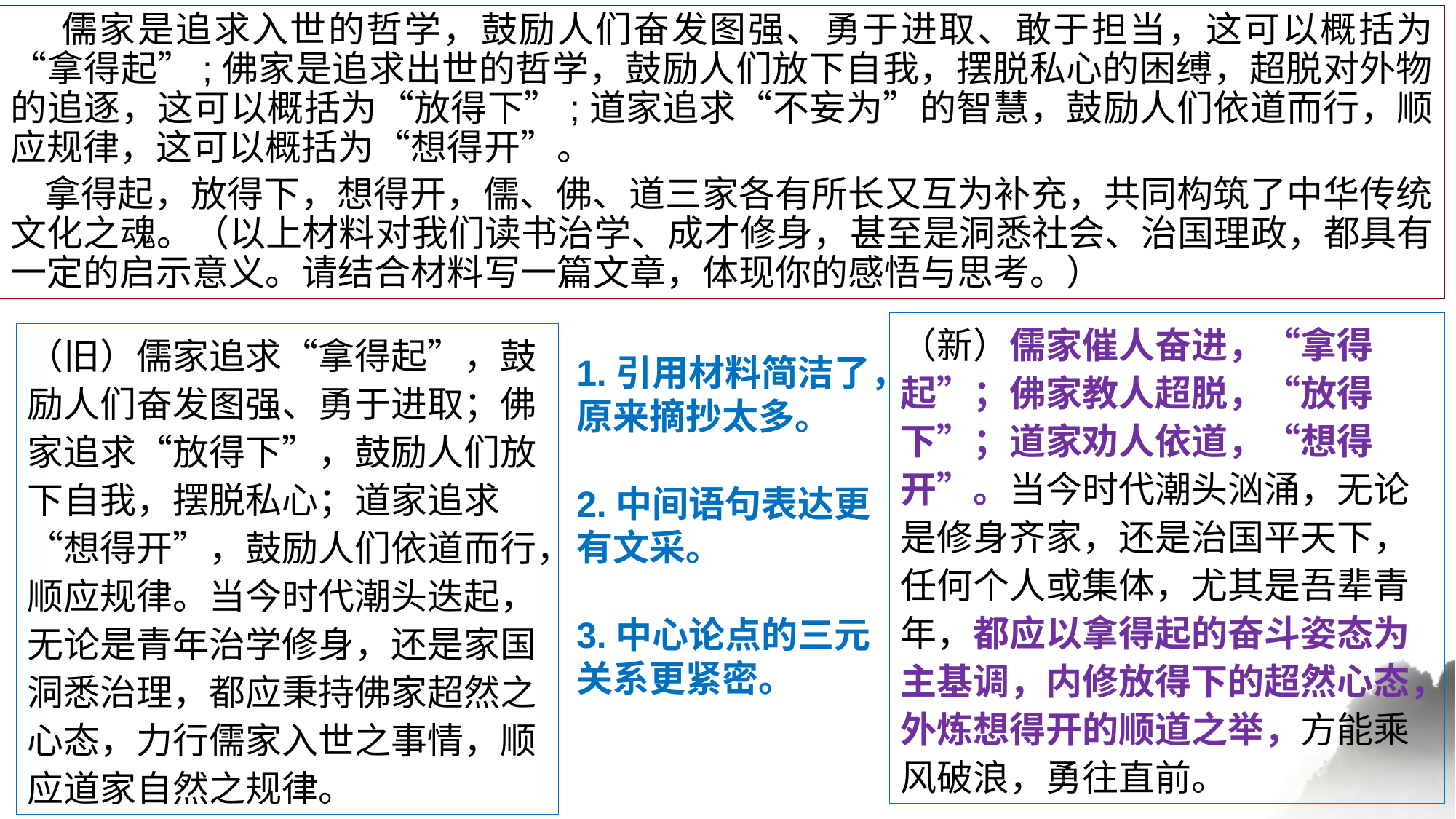

儒家是追求入世的哲学，鼓励人们奋发图强、勇于进取、敢于担当，这可以概括为“拿得起”;佛家是追求出世的哲学，鼓励人们放下自我，摆脱私心的困缚，超脱对外物的追逐，这可以概括为“放得下”;道家追求“不妄为”的智慧，鼓励人们依道而行，顺应规律，这可以概括为“想得开”。
   拿得起，放得下，想得开，儒、佛、道三家各有所长又互为补充，共同构筑了中华传统文化之魂。（以上材料对我们读书治学、成才修身，甚至是洞悉社会、治国理政，都具有一定的启示意义。请结合材料写一篇文章，体现你的感悟与思考。）
（新）儒家催人奋进，“拿得起”；佛家教人超脱，“放得下”；道家劝人依道，“想得开”。当今时代潮头汹涌，无论是修身齐家，还是治国平天下，任何个人或集体，尤其是吾辈青年，都应以拿得起的奋斗姿态为主基调，内修放得下的超然心态，外炼想得开的顺道之举，方能乘风破浪，勇往直前。
（旧）儒家追求“拿得起”，鼓励人们奋发图强、勇于进取；佛家追求“放得下”，鼓励人们放下自我，摆脱私心；道家追求“想得开”，鼓励人们依道而行，顺应规律。当今时代潮头迭起，无论是青年治学修身，还是家国洞悉治理，都应秉持佛家超然之心态，力行儒家入世之事情，顺应道家自然之规律。
1.引用材料简洁了，原来摘抄太多。

2.中间语句表达更有文采。

3.中心论点的三元关系更紧密。